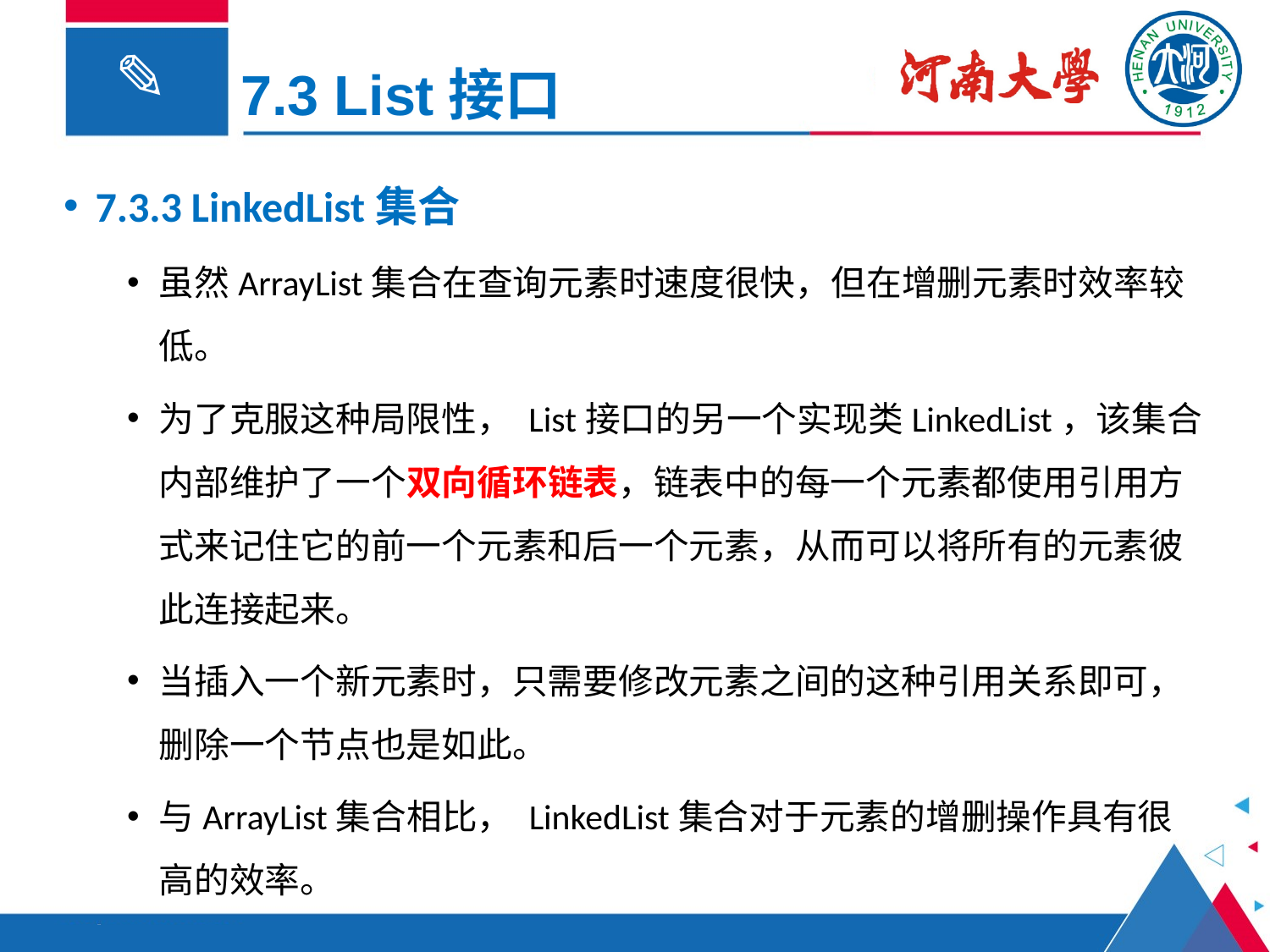

7.3 List接口
7.3.3 LinkedList集合
虽然ArrayList集合在查询元素时速度很快，但在增删元素时效率较低。
为了克服这种局限性， List接口的另一个实现类LinkedList，该集合内部维护了一个双向循环链表，链表中的每一个元素都使用引用方式来记住它的前一个元素和后一个元素，从而可以将所有的元素彼此连接起来。
当插入一个新元素时，只需要修改元素之间的这种引用关系即可，删除一个节点也是如此。
与ArrayList集合相比， LinkedList集合对于元素的增删操作具有很高的效率。